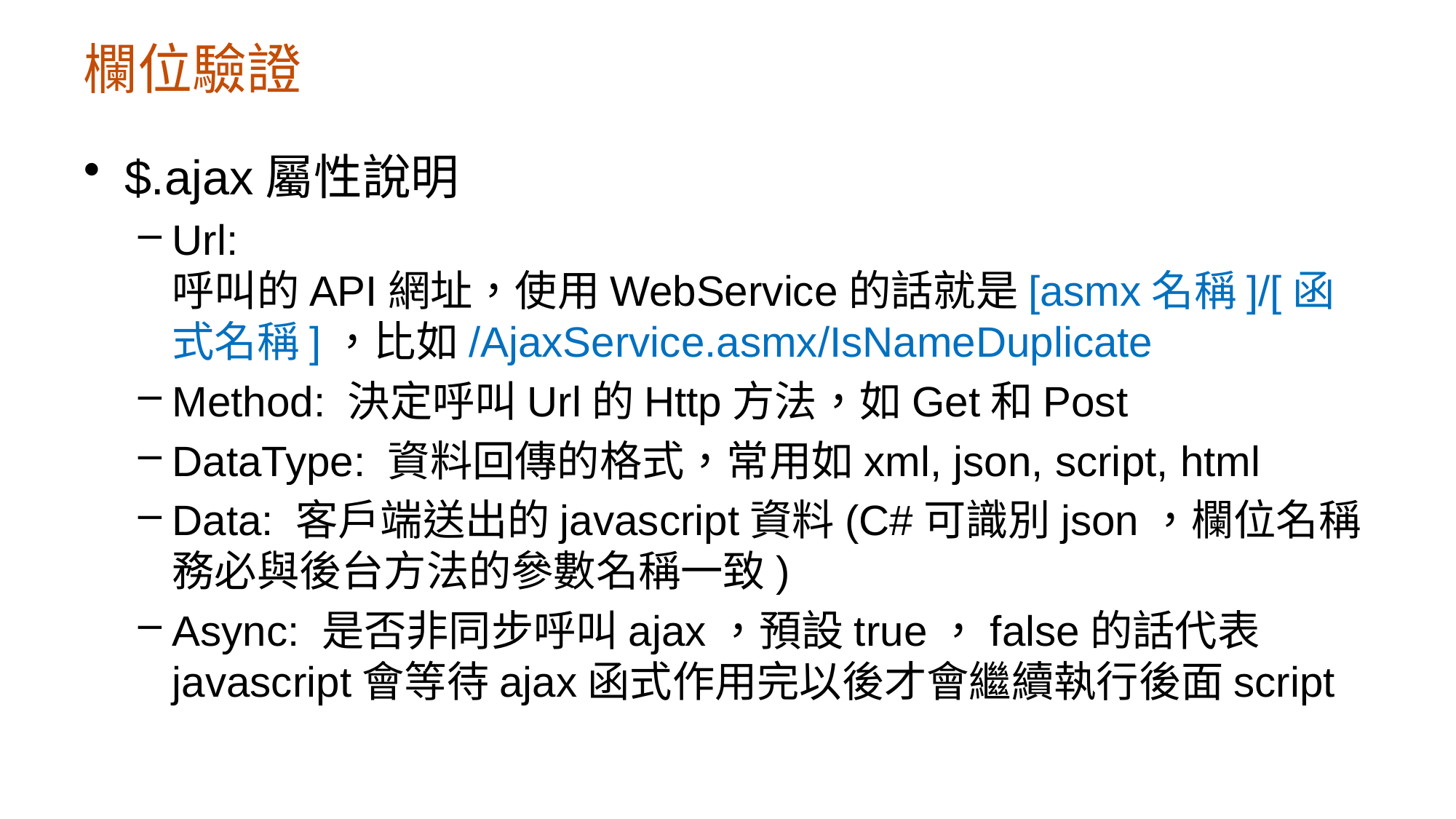

# 欄位驗證
$.ajax屬性說明
Url: 呼叫的API網址，使用WebService的話就是[asmx名稱]/[函式名稱]，比如/AjaxService.asmx/IsNameDuplicate
Method: 決定呼叫Url的Http方法，如Get和Post
DataType: 資料回傳的格式，常用如xml, json, script, html
Data: 客戶端送出的javascript資料(C#可識別json，欄位名稱務必與後台方法的參數名稱一致)
Async: 是否非同步呼叫ajax，預設true，false的話代表javascript會等待ajax函式作用完以後才會繼續執行後面script

12